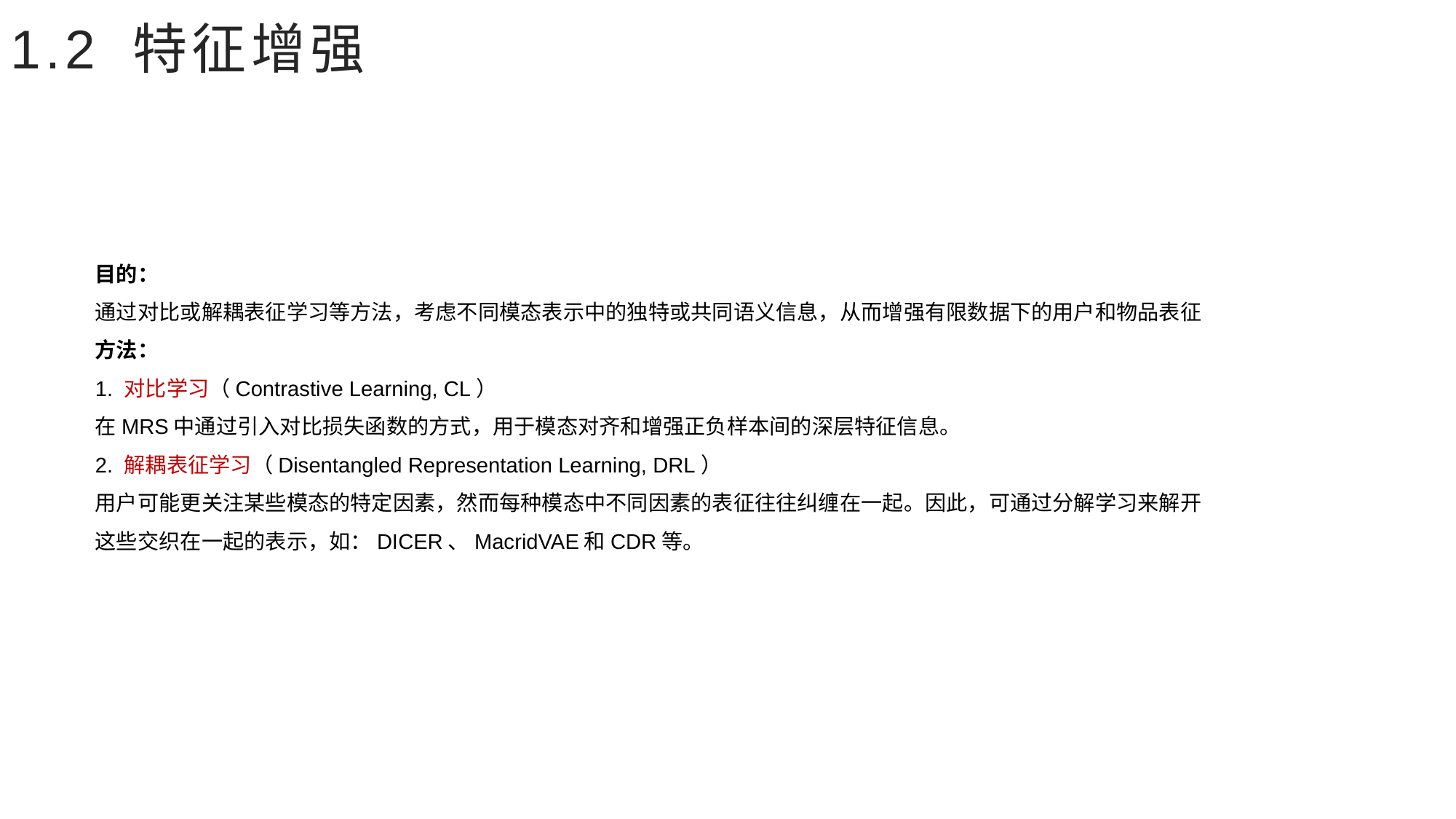

# 1.2 特征增强
目的：
通过对比或解耦表征学习等方法，考虑不同模态表示中的独特或共同语义信息，从而增强有限数据下的用户和物品表征
方法：
1. 对比学习（Contrastive Learning, CL）
在MRS中通过引入对比损失函数的方式，用于模态对齐和增强正负样本间的深层特征信息。
2. 解耦表征学习（Disentangled Representation Learning, DRL）
用户可能更关注某些模态的特定因素，然而每种模态中不同因素的表征往往纠缠在一起。因此，可通过分解学习来解开这些交织在一起的表示，如：DICER、MacridVAE和CDR等。